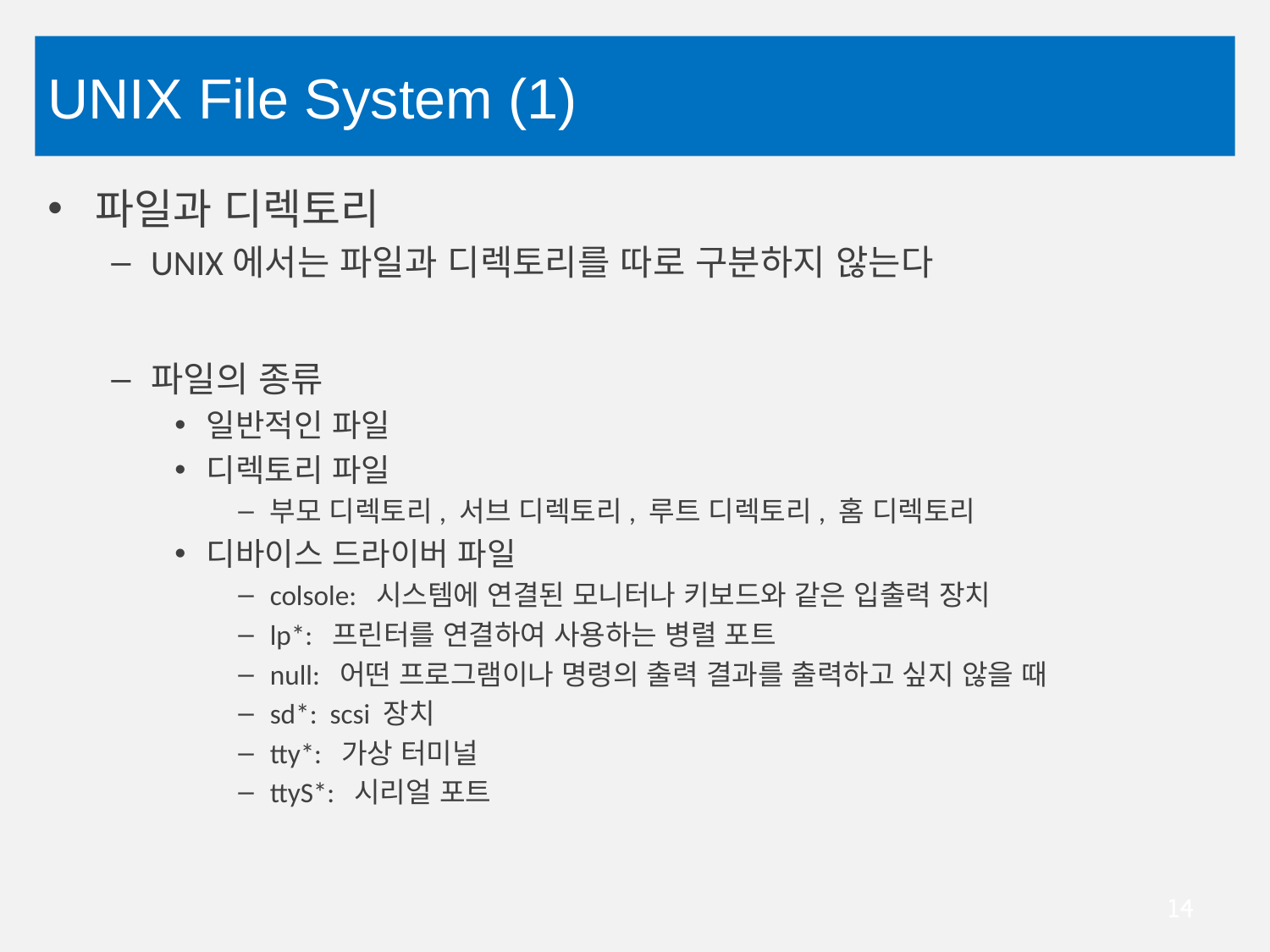

# UNIX File System (1)
파일과 디렉토리
UNIX에서는 파일과 디렉토리를 따로 구분하지 않는다

파일의 종류
일반적인 파일
디렉토리 파일
부모 디렉토리, 서브 디렉토리, 루트 디렉토리, 홈 디렉토리
디바이스 드라이버 파일
colsole:  시스템에 연결된 모니터나 키보드와 같은 입출력 장치
lp*:  프린터를 연결하여 사용하는 병렬 포트
null:  어떤 프로그램이나 명령의 출력 결과를 출력하고 싶지 않을 때
sd*:  scsi 장치
tty*:  가상 터미널
ttyS*:  시리얼 포트
14